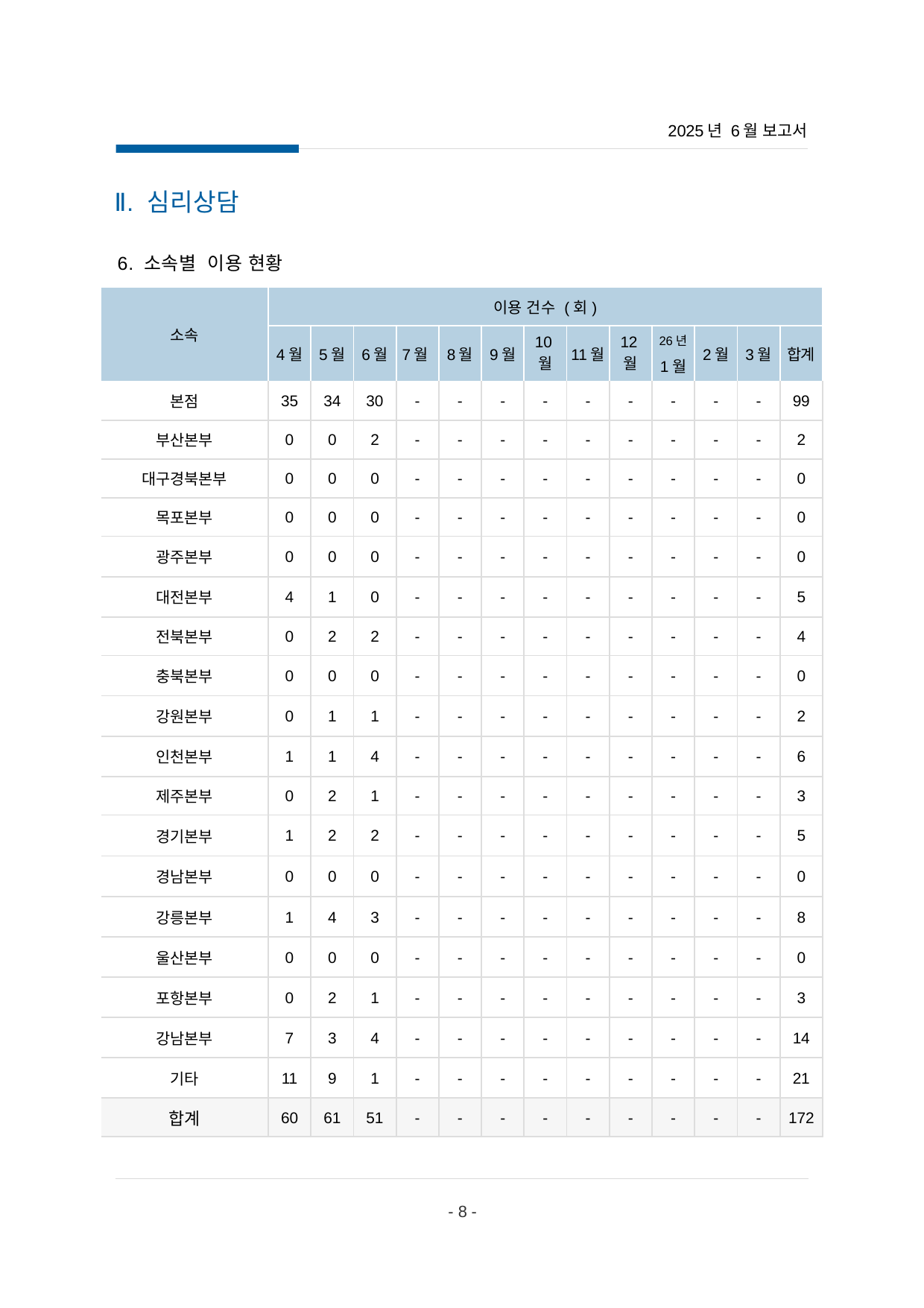

2025년 6월 보고서

Ⅱ. 심리상담
6. 소속별  이용 현황
| 소속 | 이용 건수 (회) |  |  |  |  |  |  |  |  |  |  |  |  |
| --- | --- | --- | --- | --- | --- | --- | --- | --- | --- | --- | --- | --- | --- |
|  | 4월 | 5월 | 6월 | 7월 | 8월 | 9월 | 10월 | 11월 | 12월 | 26년 1월 | 2월 | 3월 | 합계 |
| 본점 | 35 | 34 | 30 | - | - | - | - | - | - | - | - | - | 99 |
| 부산본부 | 0 | 0 | 2 | - | - | - | - | - | - | - | - | - | 2 |
| 대구경북본부 | 0 | 0 | 0 | - | - | - | - | - | - | - | - | - | 0 |
| 목포본부 | 0 | 0 | 0 | - | - | - | - | - | - | - | - | - | 0 |
| 광주본부 | 0 | 0 | 0 | - | - | - | - | - | - | - | - | - | 0 |
| 대전본부 | 4 | 1 | 0 | - | - | - | - | - | - | - | - | - | 5 |
| 전북본부 | 0 | 2 | 2 | - | - | - | - | - | - | - | - | - | 4 |
| 충북본부 | 0 | 0 | 0 | - | - | - | - | - | - | - | - | - | 0 |
| 강원본부 | 0 | 1 | 1 | - | - | - | - | - | - | - | - | - | 2 |
| 인천본부 | 1 | 1 | 4 | - | - | - | - | - | - | - | - | - | 6 |
| 제주본부 | 0 | 2 | 1 | - | - | - | - | - | - | - | - | - | 3 |
| 경기본부 | 1 | 2 | 2 | - | - | - | - | - | - | - | - | - | 5 |
| 경남본부 | 0 | 0 | 0 | - | - | - | - | - | - | - | - | - | 0 |
| 강릉본부 | 1 | 4 | 3 | - | - | - | - | - | - | - | - | - | 8 |
| 울산본부 | 0 | 0 | 0 | - | - | - | - | - | - | - | - | - | 0 |
| 포항본부 | 0 | 2 | 1 | - | - | - | - | - | - | - | - | - | 3 |
| 강남본부 | 7 | 3 | 4 | - | - | - | - | - | - | - | - | - | 14 |
| 기타 | 11 | 9 | 1 | - | - | - | - | - | - | - | - | - | 21 |
| 합계 | 60 | 61 | 51 | - | - | - | - | - | - | - | - | - | 172 |

- 8 -